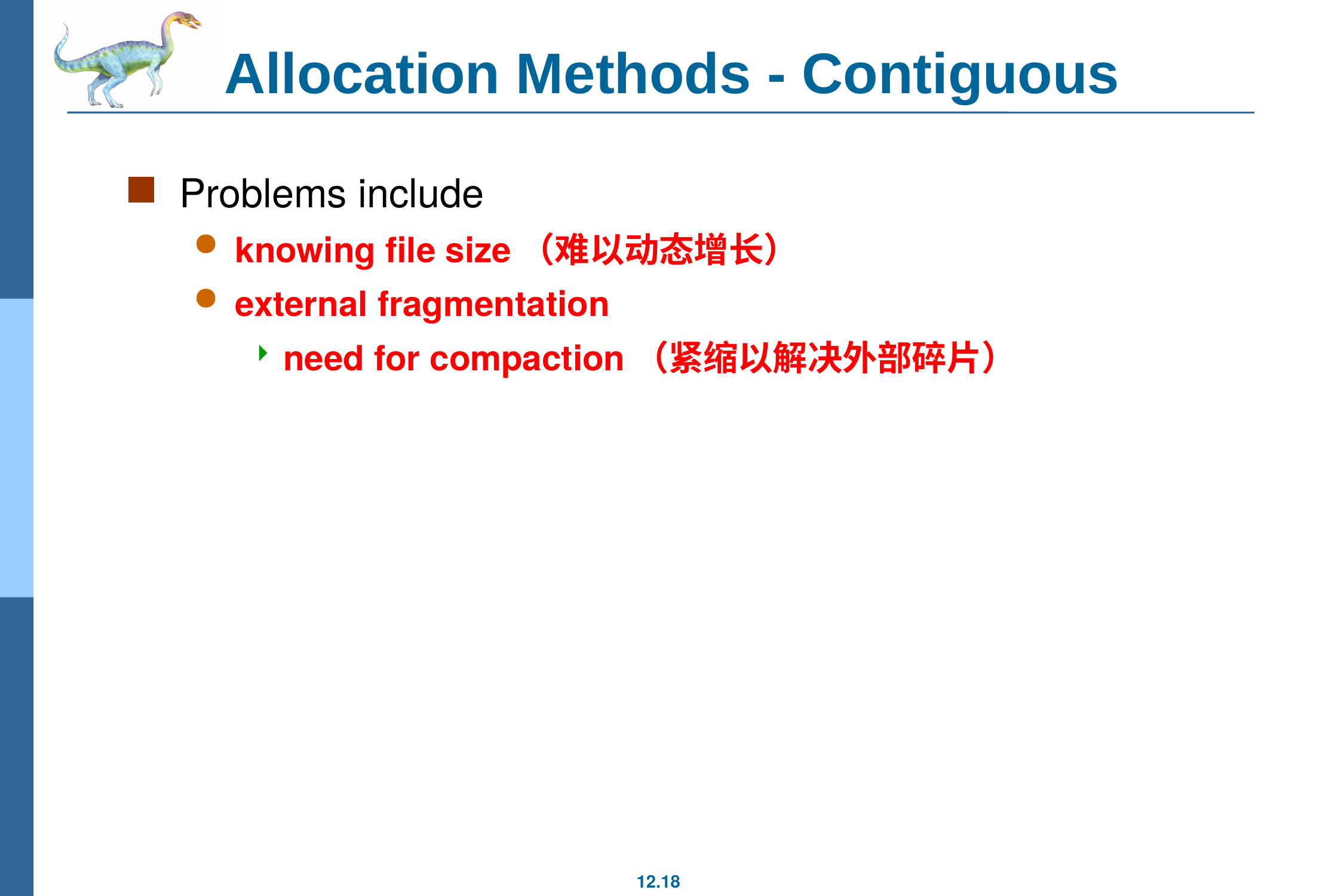

# Allocation Methods - Contiguous
Problems include
knowing file size（难以动态增长）
external fragmentation
need for compaction（紧缩以解决外部碎片）